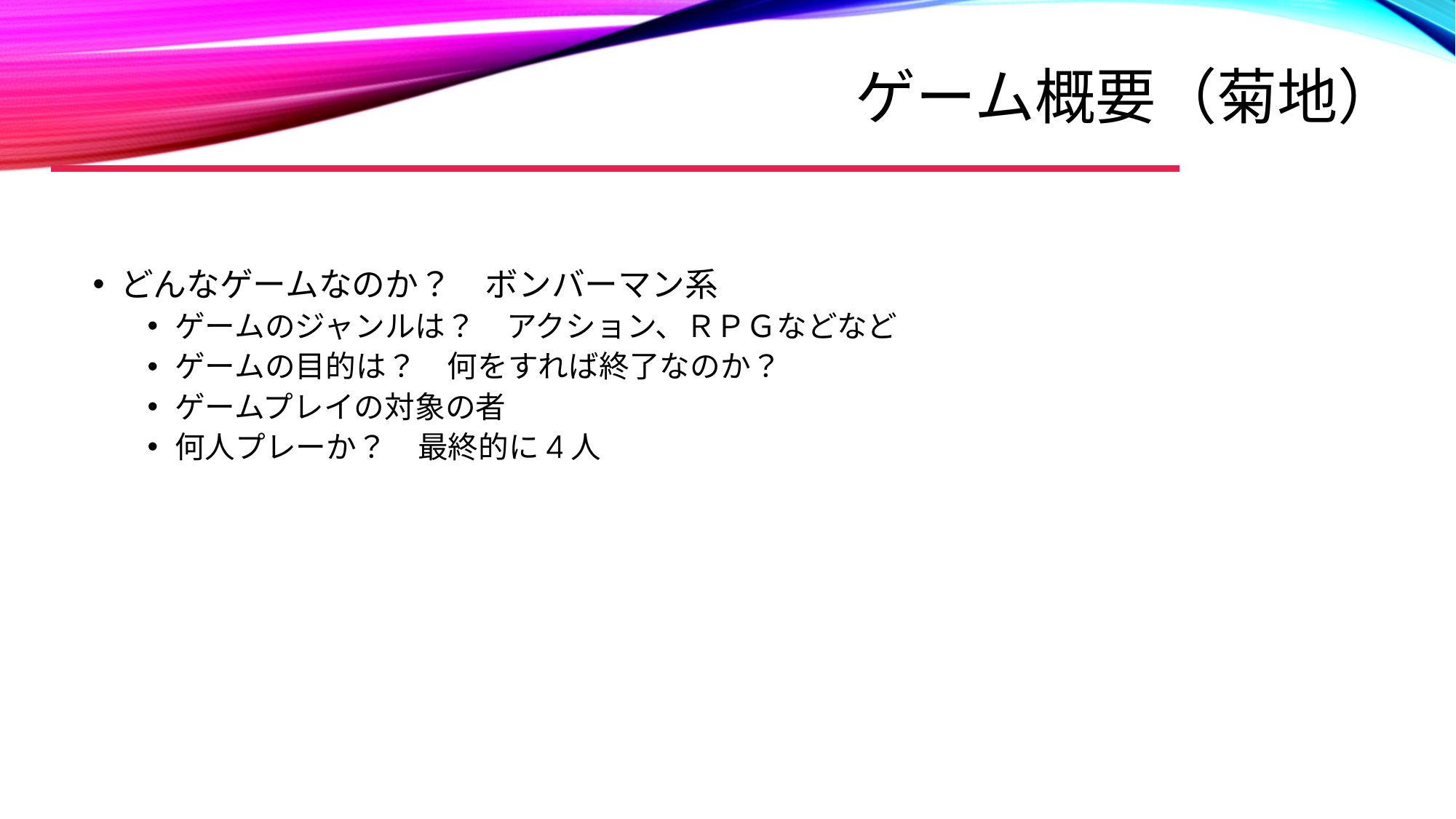

# ゲーム概要（菊地）
どんなゲームなのか？　ボンバーマン系
ゲームのジャンルは？　アクション、ＲＰＧなどなど
ゲームの目的は？　何をすれば終了なのか？
ゲームプレイの対象の者
何人プレーか？　最終的に4人